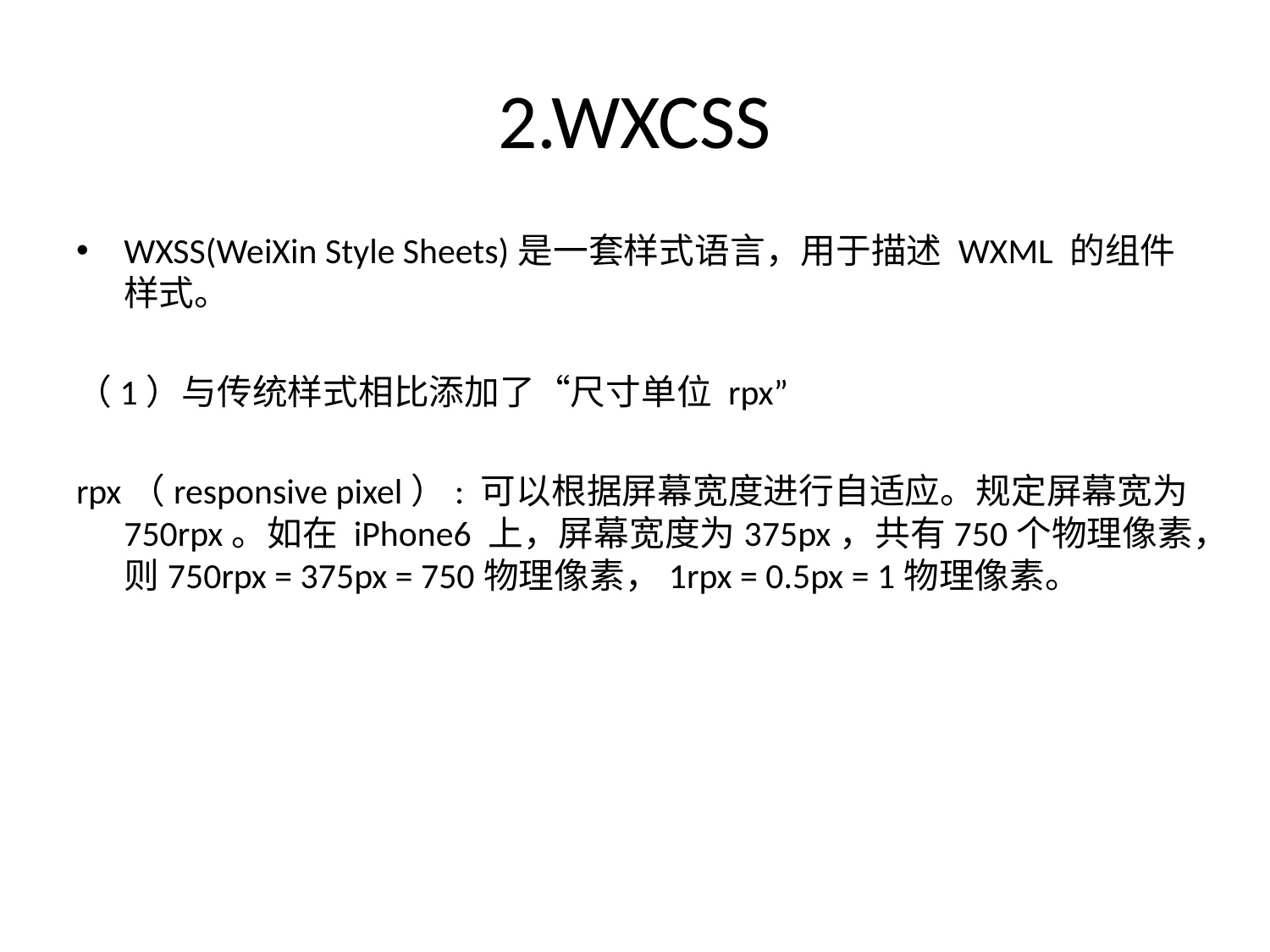

# 2.WXCSS
WXSS(WeiXin Style Sheets)是一套样式语言，用于描述 WXML 的组件样式。

（1）与传统样式相比添加了“尺寸单位 rpx”

rpx（responsive pixel）: 可以根据屏幕宽度进行自适应。规定屏幕宽为750rpx。如在 iPhone6 上，屏幕宽度为375px，共有750个物理像素，则750rpx = 375px = 750物理像素，1rpx = 0.5px = 1物理像素。